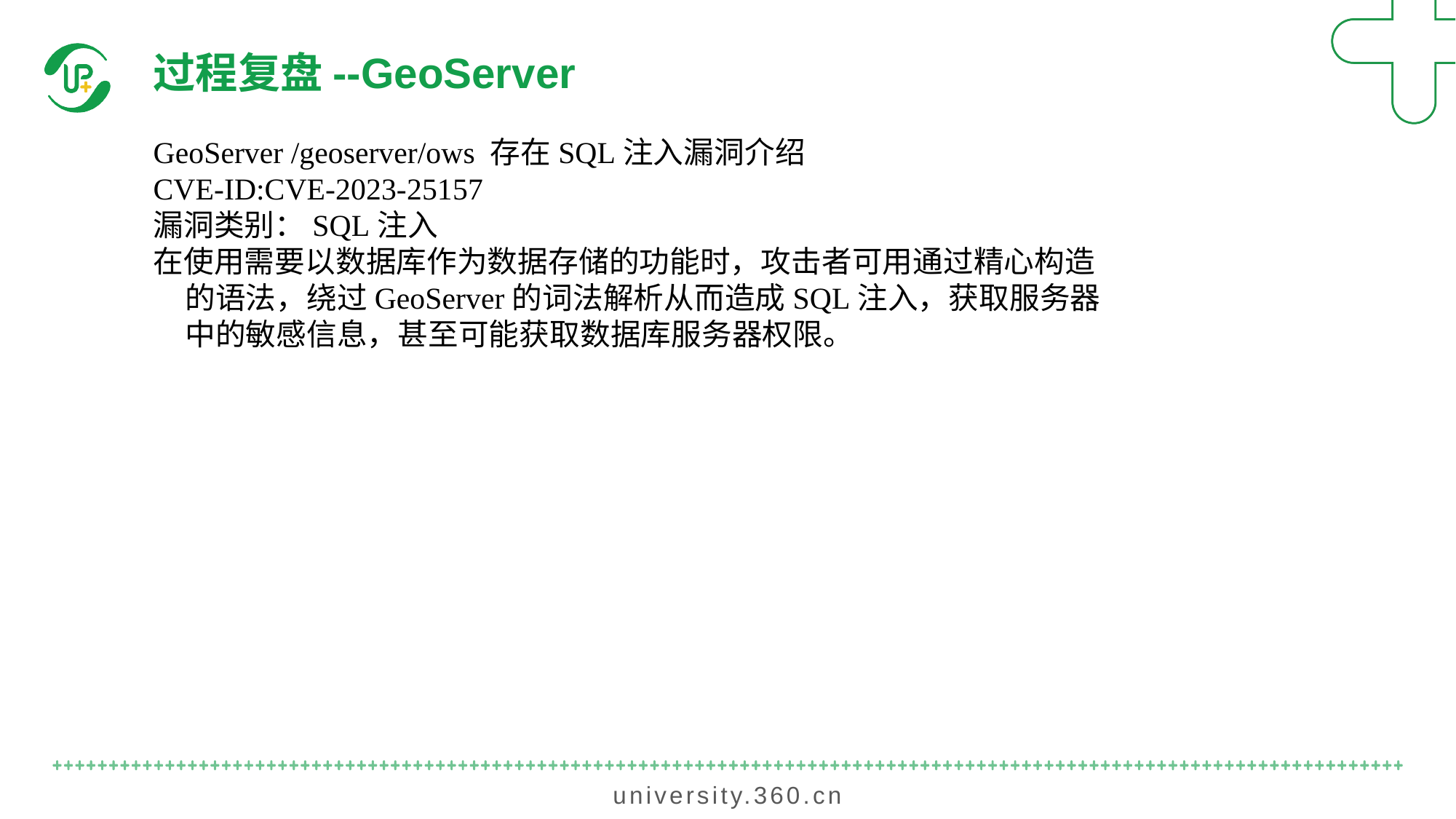

过程复盘--GeoServer

GeoServer /geoserver/ows 存在SQL注入漏洞介绍
CVE-ID:CVE-2023-25157
漏洞类别：SQL注入
在使用需要以数据库作为数据存储的功能时，攻击者可用通过精心构造的语法，绕过GeoServer的词法解析从而造成SQL注入，获取服务器中的敏感信息，甚至可能获取数据库服务器权限。